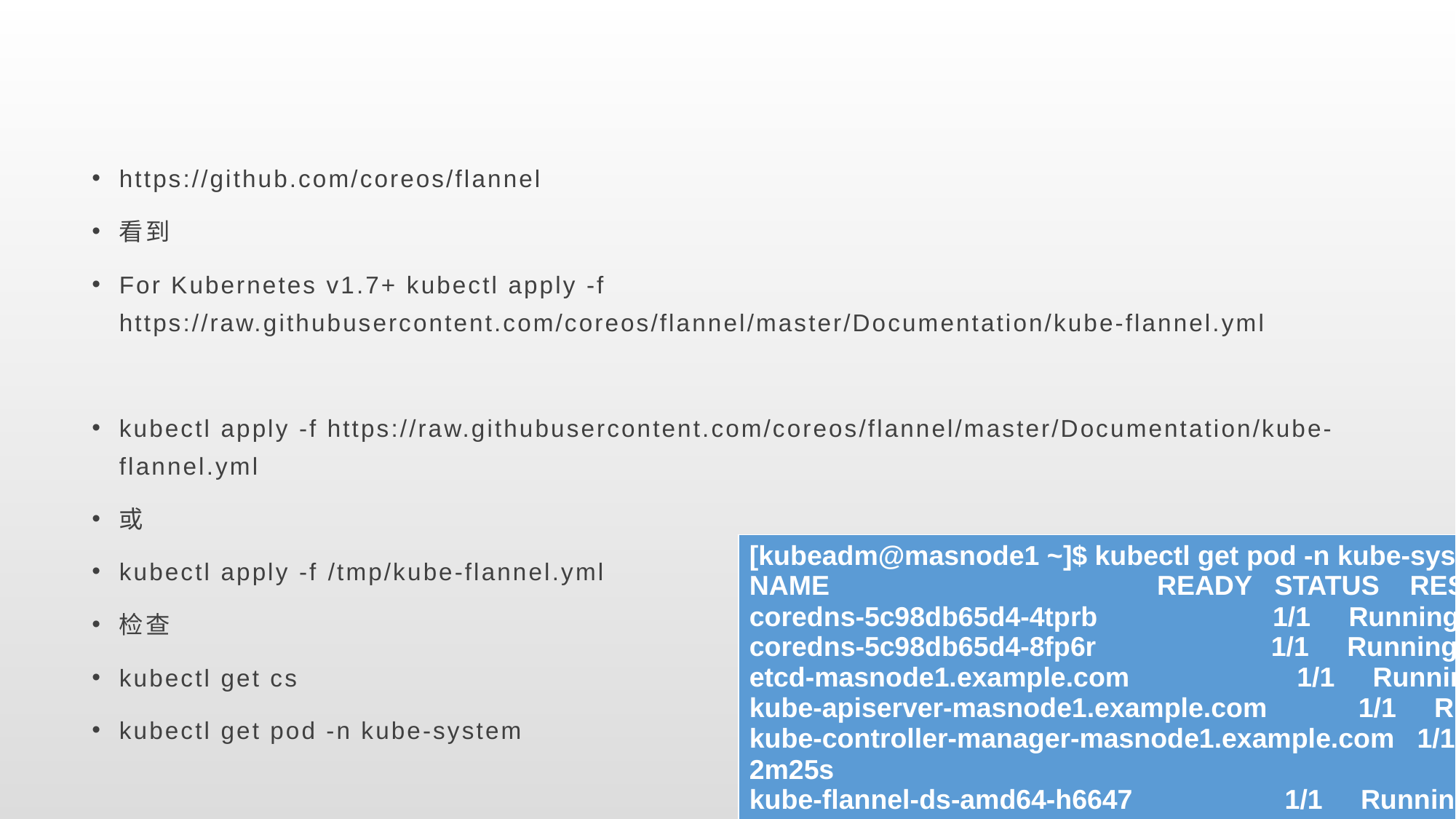

#
https://github.com/coreos/flannel
看到
For Kubernetes v1.7+ kubectl apply -f https://raw.githubusercontent.com/coreos/flannel/master/Documentation/kube-flannel.yml

kubectl apply -f https://raw.githubusercontent.com/coreos/flannel/master/Documentation/kube-flannel.yml
或
kubectl apply -f /tmp/kube-flannel.yml
检查
kubectl get cs
kubectl get pod -n kube-system
| [kubeadm@masnode1 ~]$ kubectl get pod -n kube-system NAME READY STATUS RESTARTS AGE coredns-5c98db65d4-4tprb 1/1 Running 0 3m6s coredns-5c98db65d4-8fp6r 1/1 Running 0 3m6s etcd-masnode1.example.com 1/1 Running 0 2m1s kube-apiserver-masnode1.example.com 1/1 Running 0 2m25s kube-controller-manager-masnode1.example.com 1/1 Running 0 2m25s kube-flannel-ds-amd64-h6647 1/1 Running 0 98s kube-proxy-bpgvv 1/1 Running 0 3m6s kube-scheduler-masnode1.example.com 1/1 Running 0 2m8s |
| --- |